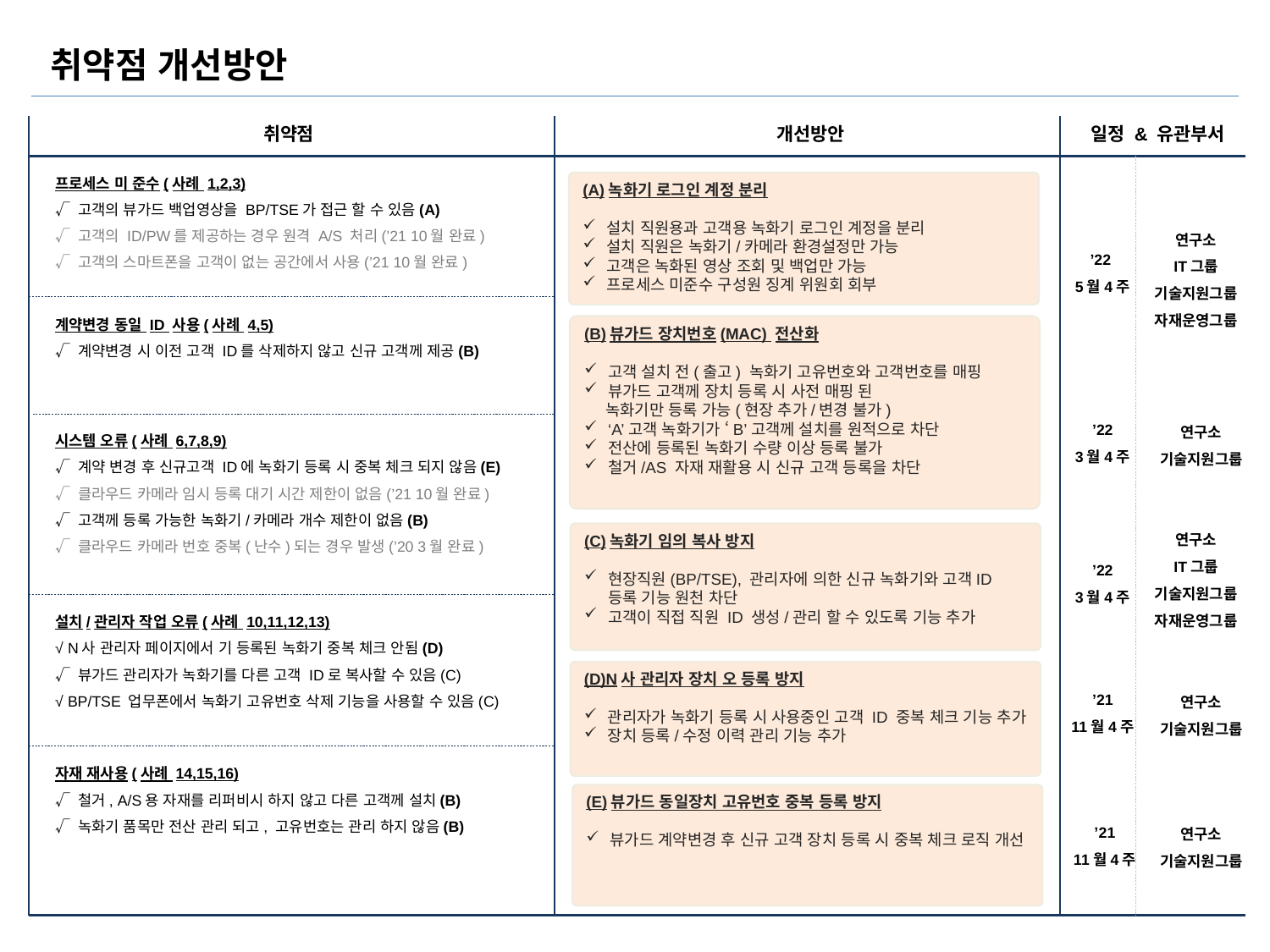

취약점 개선방안
취약점
개선방안
일정 & 유관부서
프로세스 미 준수(사례 1,2,3)
√ 고객의 뷰가드 백업영상을 BP/TSE가 접근 할 수 있음(A)
√ 고객의 ID/PW를 제공하는 경우 원격 A/S 처리(’21 10월 완료)
√ 고객의 스마트폰을 고객이 없는 공간에서 사용(’21 10월 완료)
(A)녹화기 로그인 계정 분리

설치 직원용과 고객용 녹화기 로그인 계정을 분리
설치 직원은 녹화기/카메라 환경설정만 가능
고객은 녹화된 영상 조회 및 백업만 가능
프로세스 미준수 구성원 징계 위원회 회부

’22
5월4주
연구소
IT그룹
기술지원그룹
자재운영그룹

계약변경 동일 ID 사용(사례 4,5)
√ 계약변경 시 이전 고객 ID를 삭제하지 않고 신규 고객께 제공(B)
(B)뷰가드 장치번호(MAC) 전산화

고객 설치 전(출고) 녹화기 고유번호와 고객번호를 매핑
뷰가드 고객께 장치 등록 시 사전 매핑 된
    녹화기만 등록 가능(현장 추가/변경 불가)
‘A’고객 녹화기가 ‘B’고객께 설치를 원적으로 차단
전산에 등록된 녹화기 수량 이상 등록 불가
철거/AS 자재 재활용 시 신규 고객 등록을 차단
연구소
기술지원그룹
’22
3월4주
시스템 오류(사례 6,7,8,9)
√ 계약 변경 후 신규고객 ID에 녹화기 등록 시 중복 체크 되지 않음(E)
√ 클라우드 카메라 임시 등록 대기 시간 제한이 없음(’21 10월 완료)
√ 고객께 등록 가능한 녹화기/카메라 개수 제한이 없음(B)
√ 클라우드 카메라 번호 중복(난수)되는 경우 발생(’20 3월 완료)

(C)녹화기 임의 복사 방지

현장직원(BP/TSE), 관리자에 의한 신규 녹화기와 고객ID 등록 기능 원천 차단
고객이 직접 직원 ID 생성/관리 할 수 있도록 기능 추가

’22
3월4주
연구소
IT그룹
기술지원그룹
자재운영그룹

설치/관리자 작업 오류(사례 10,11,12,13)
√ N사 관리자 페이지에서 기 등록된 녹화기 중복 체크 안됨(D)
√ 뷰가드 관리자가 녹화기를 다른 고객 ID로 복사할 수 있음(C)
√ BP/TSE 업무폰에서 녹화기 고유번호 삭제 기능을 사용할 수 있음(C)
연구소
기술지원그룹
(D)N사 관리자 장치 오 등록 방지

관리자가 녹화기 등록 시 사용중인 고객 ID 중복 체크 기능 추가
장치 등록/수정 이력 관리 기능 추가
’21
11월4주
자재 재사용(사례 14,15,16)
√ 철거, A/S용 자재를 리퍼비시 하지 않고 다른 고객께 설치(B)
√ 녹화기 품목만 전산 관리 되고, 고유번호는 관리 하지 않음(B)
(E)뷰가드 동일장치 고유번호 중복 등록 방지

뷰가드 계약변경 후 신규 고객 장치 등록 시 중복 체크 로직 개선
연구소
기술지원그룹
’21
11월4주